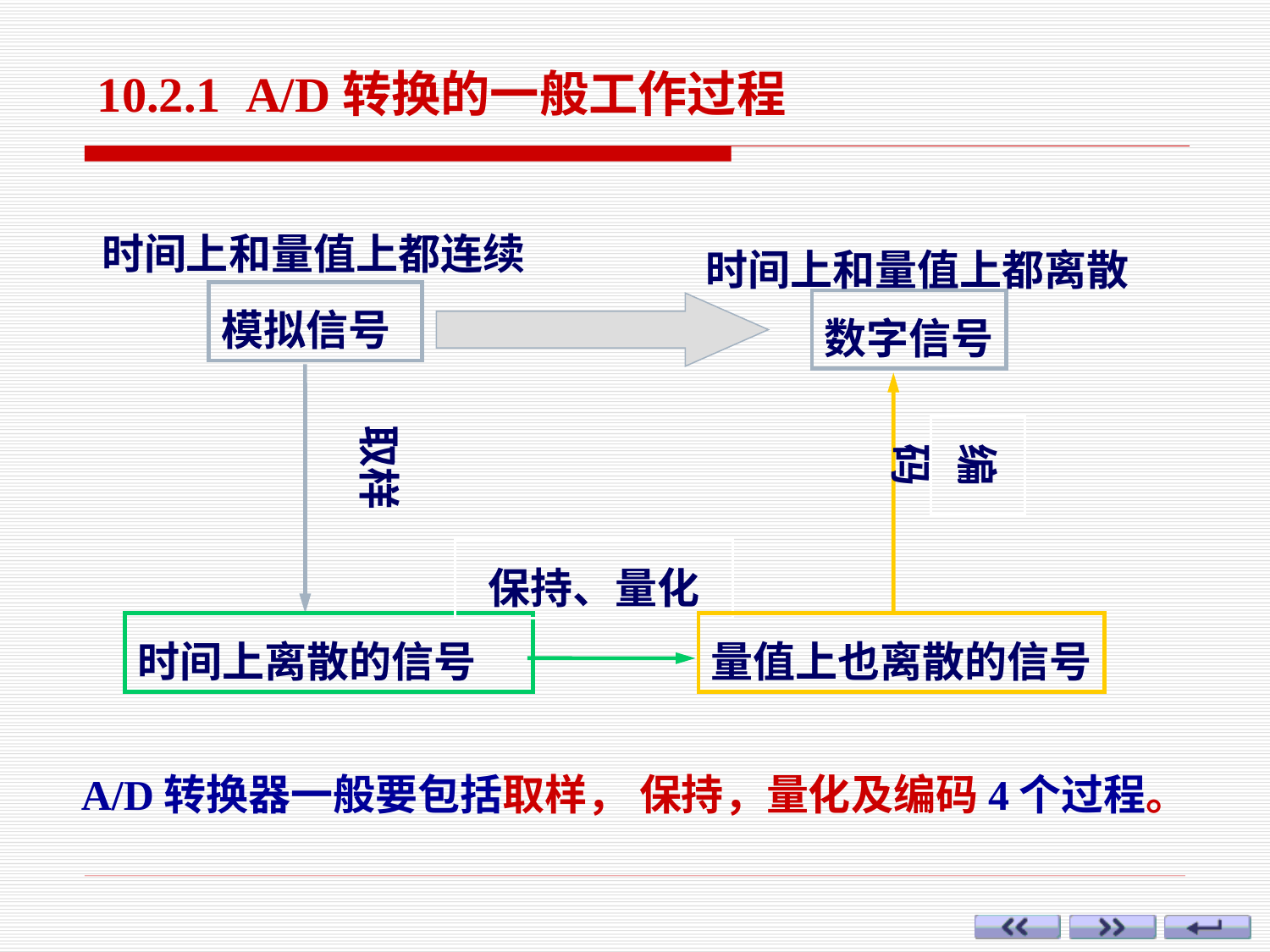

10.2.1  A/D转换的一般工作过程
时间上和量值上都连续
模拟信号
时间上和量值上都离散
数字信号

取样
编码
保持、量化
时间上离散的信号
量值上也离散的信号

    A/D转换器一般要包括取样， 保持，量化及编码4个过程。